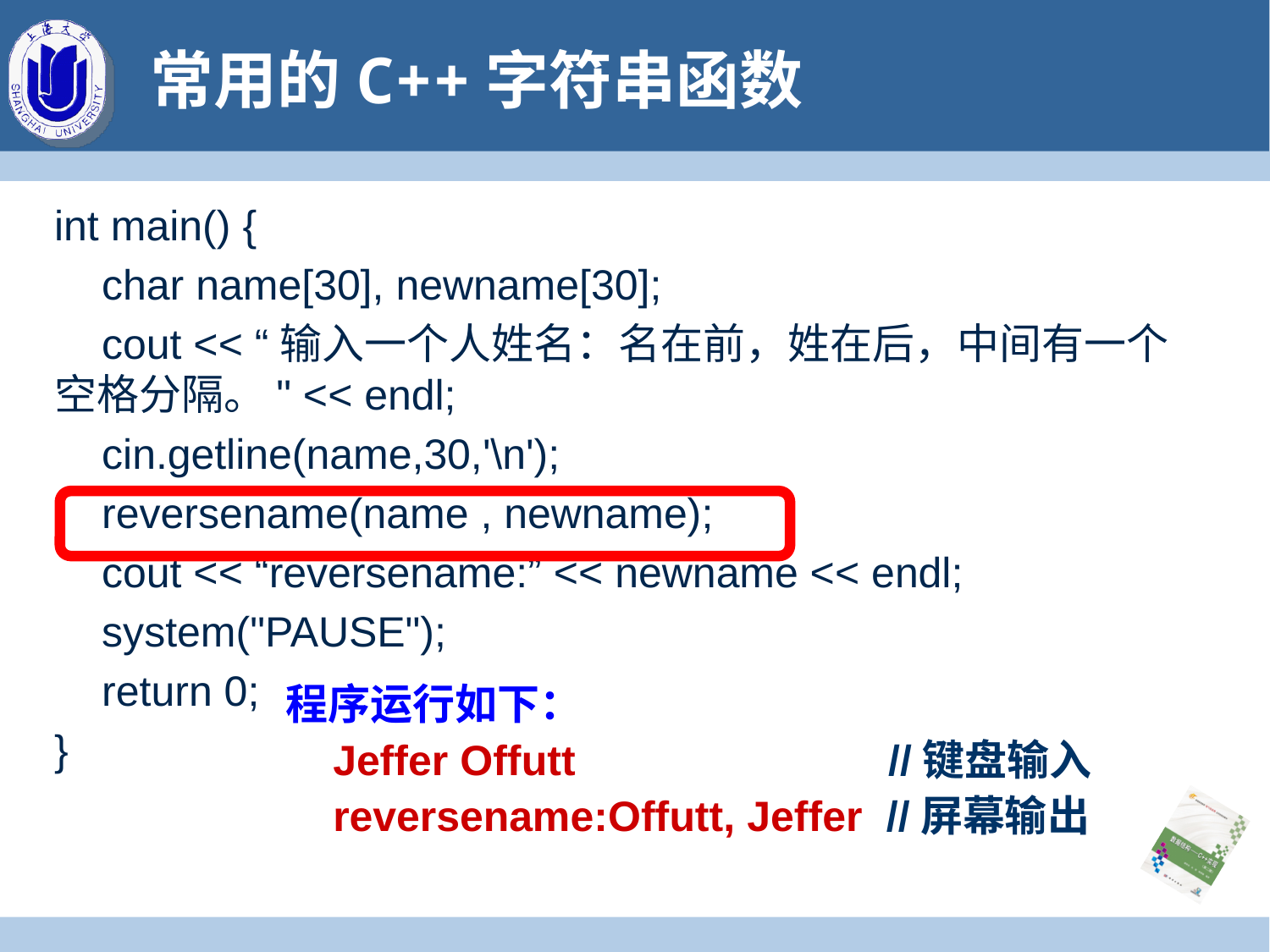

# 常用的C++字符串函数
int main() {
    char name[30], newname[30];
    cout << “输入一个人姓名：名在前，姓在后，中间有一个空格分隔。" << endl;
    cin.getline(name,30,'\n');
    reversename(name , newname);
    cout << “reversename:” << newname << endl;
    system("PAUSE");
    return 0;
}

程序运行如下：
    Jeffer Offutt               	        //键盘输入
    reversename:Offutt, Jeffer  //屏幕输出